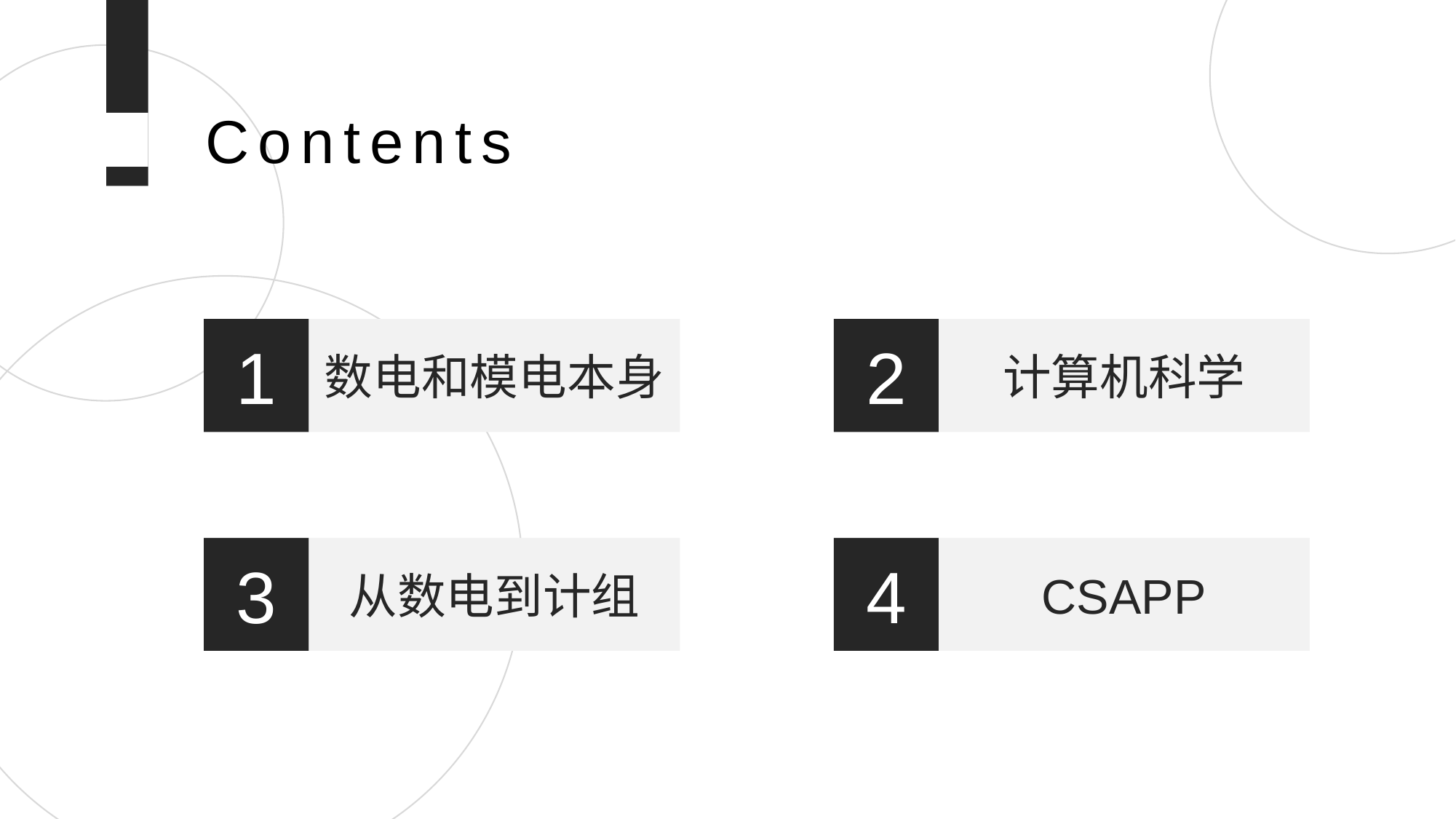

Contents

1
数电和模电本身
2
计算机科学
3
从数电到计组
4
CSAPP